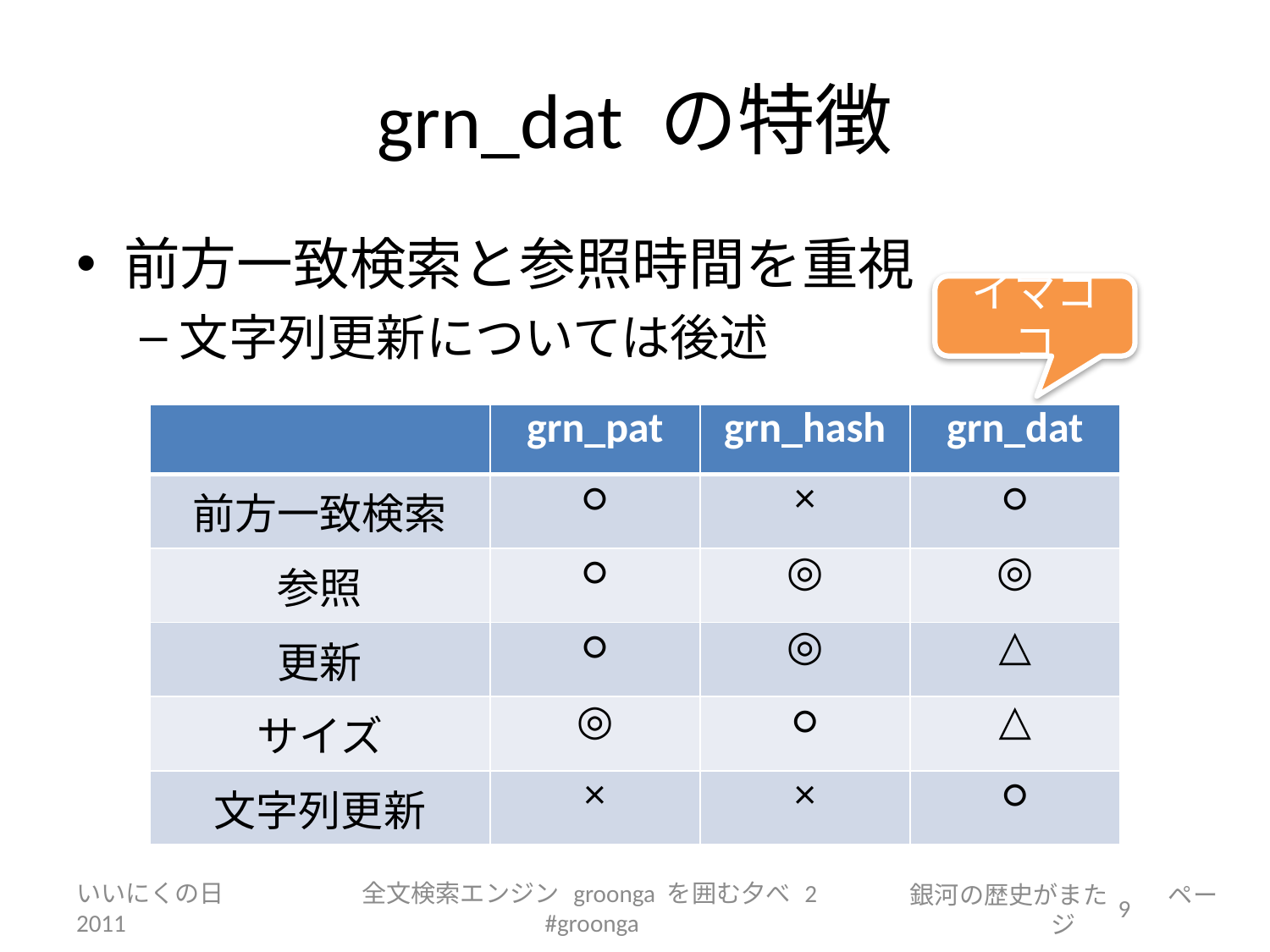

# grn_dat の特徴
前方一致検索と参照時間を重視
文字列更新については後述
イマココ
|  | grn\_pat | grn\_hash | grn\_dat |
| --- | --- | --- | --- |
| 前方一致検索 | ○ | × | ○ |
| 参照 | ○ | ◎ | ◎ |
| 更新 | ○ | ◎ | △ |
| サイズ | ◎ | ○ | △ |
| 文字列更新 | × | × | ○ |
いいにくの日 2011
全文検索エンジン groonga を囲む夕べ 2  #groonga
9